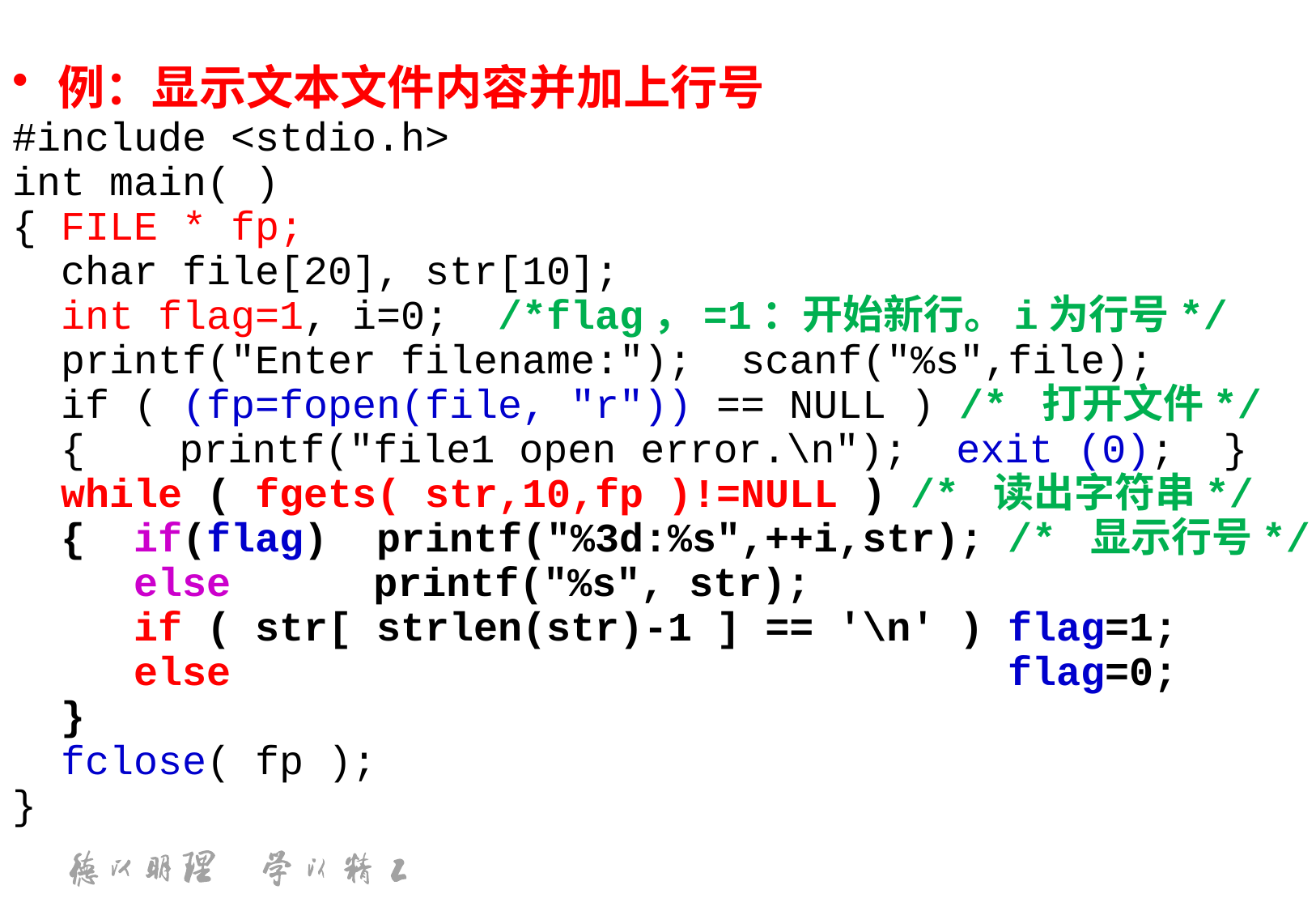

例：显示文本文件内容并加上行号
#include <stdio.h>
int main( )
{ FILE * fp;
  char file[20], str[10];
  int flag=1, i=0;  /*flag，=1：开始新行。i为行号*/
  printf("Enter filename:");  scanf("%s",file);
  if ( (fp=fopen(file, "r")) == NULL ) /* 打开文件*/
  {	printf("file1 open error.\n");  exit (0);  }
  while ( fgets( str,10,fp )!=NULL ) /* 读出字符串*/
  {  if(flag)  printf("%3d:%s",++i,str); /* 显示行号*/
     else	   printf("%s", str);
     if ( str[ strlen(str)-1 ] == '\n' ) flag=1;
     else                                flag=0;
  }
  fclose( fp );
}